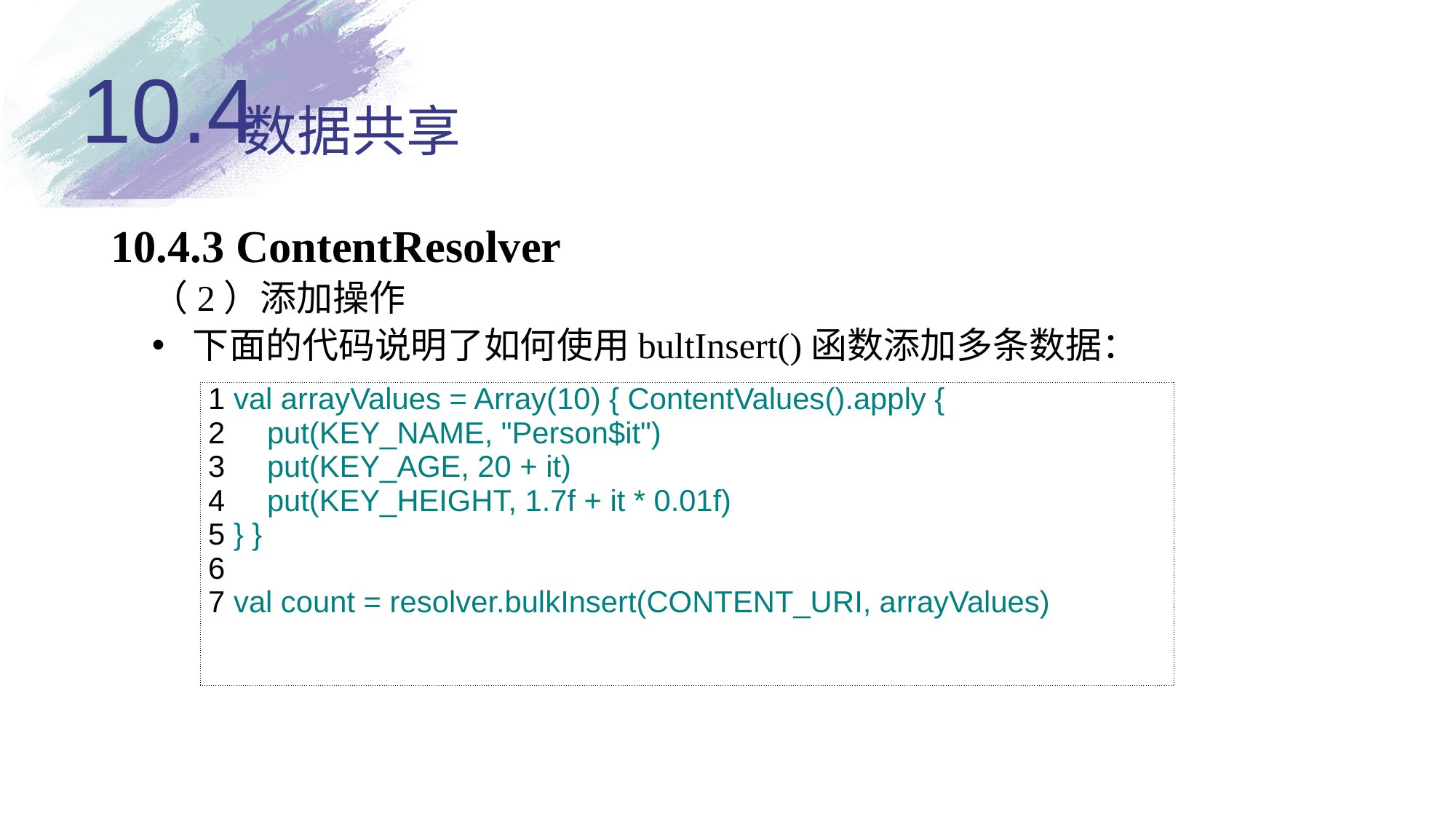

10.4
# 数据共享
10.4.3 ContentResolver
（2）添加操作
下面的代码说明了如何使用bultInsert()函数添加多条数据：
| 1 val arrayValues = Array(10) { ContentValues().apply { 2     put(KEY\_NAME, "Person$it") 3     put(KEY\_AGE, 20 + it) 4     put(KEY\_HEIGHT, 1.7f + it \* 0.01f) 5 } } 6  7 val count = resolver.bulkInsert(CONTENT\_URI, arrayValues) |
| --- |